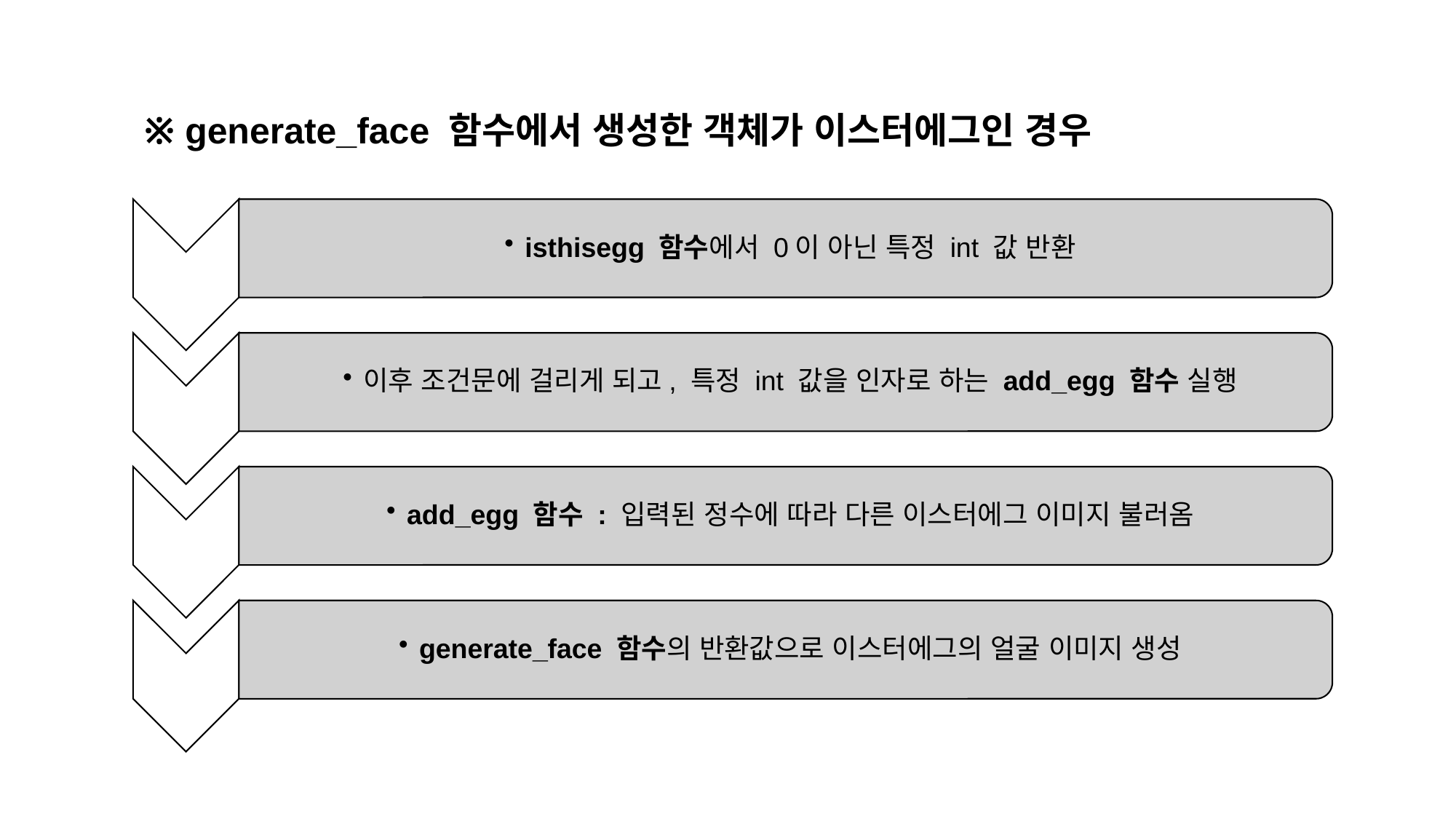

※ generate_face 함수에서 생성한 객체가 이스터에그인 경우

isthisegg 함수에서 0이 아닌 특정 int 값 반환

이후 조건문에 걸리게 되고, 특정 int 값을 인자로 하는 add_egg 함수 실행

add_egg 함수 : 입력된 정수에 따라 다른 이스터에그 이미지 불러옴

generate_face 함수의 반환값으로 이스터에그의 얼굴 이미지 생성